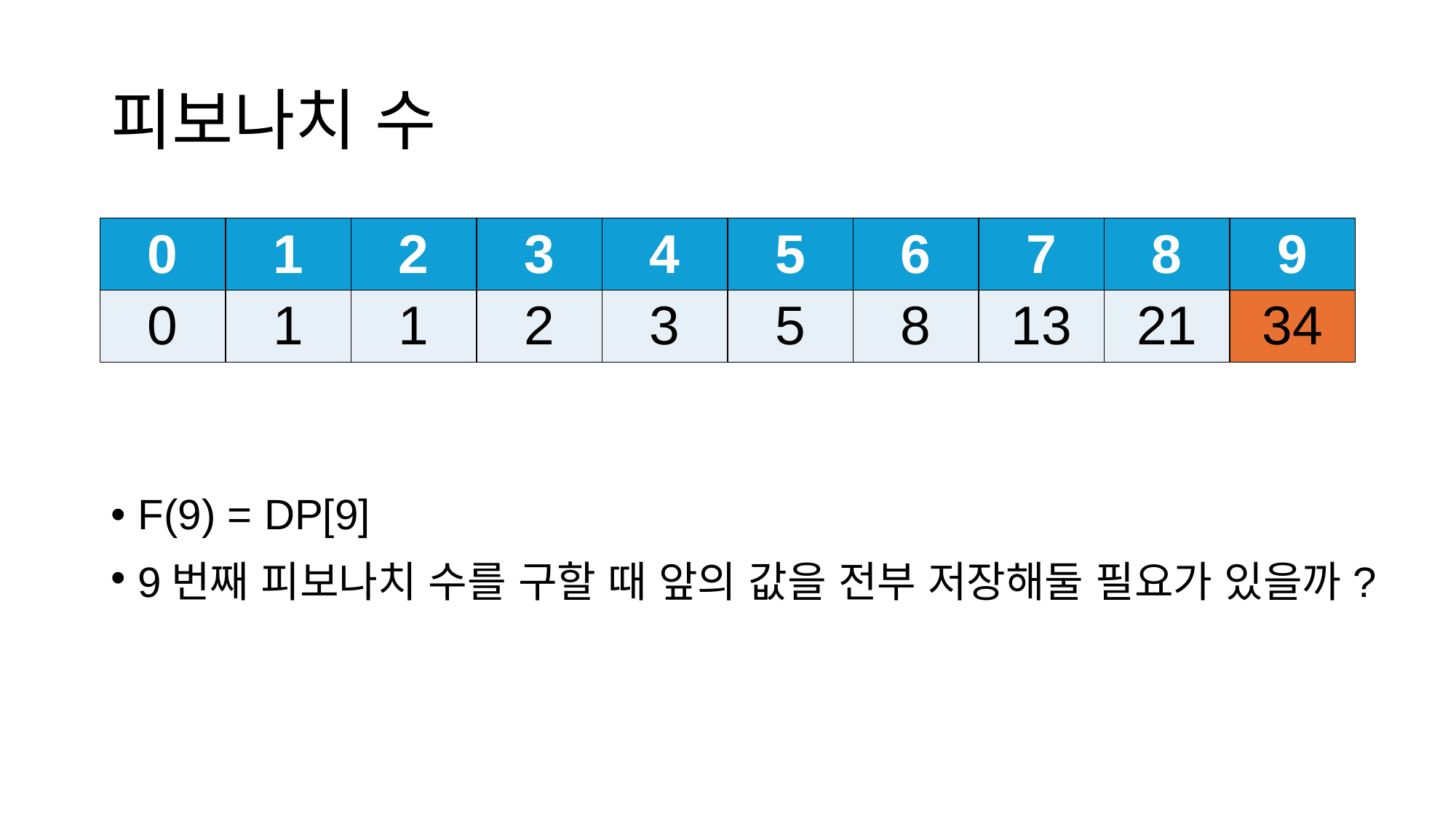

# 피보나치 수
| 0 | 1 | 2 | 3 | 4 | 5 | 6 | 7 | 8 | 9 |
| --- | --- | --- | --- | --- | --- | --- | --- | --- | --- |
| 0 | 1 | 1 | 2 | 3 | 5 | 8 | 13 | 21 | 34 |
F(9) = DP[9]
9번째 피보나치 수를 구할 때 앞의 값을 전부 저장해둘 필요가 있을까?